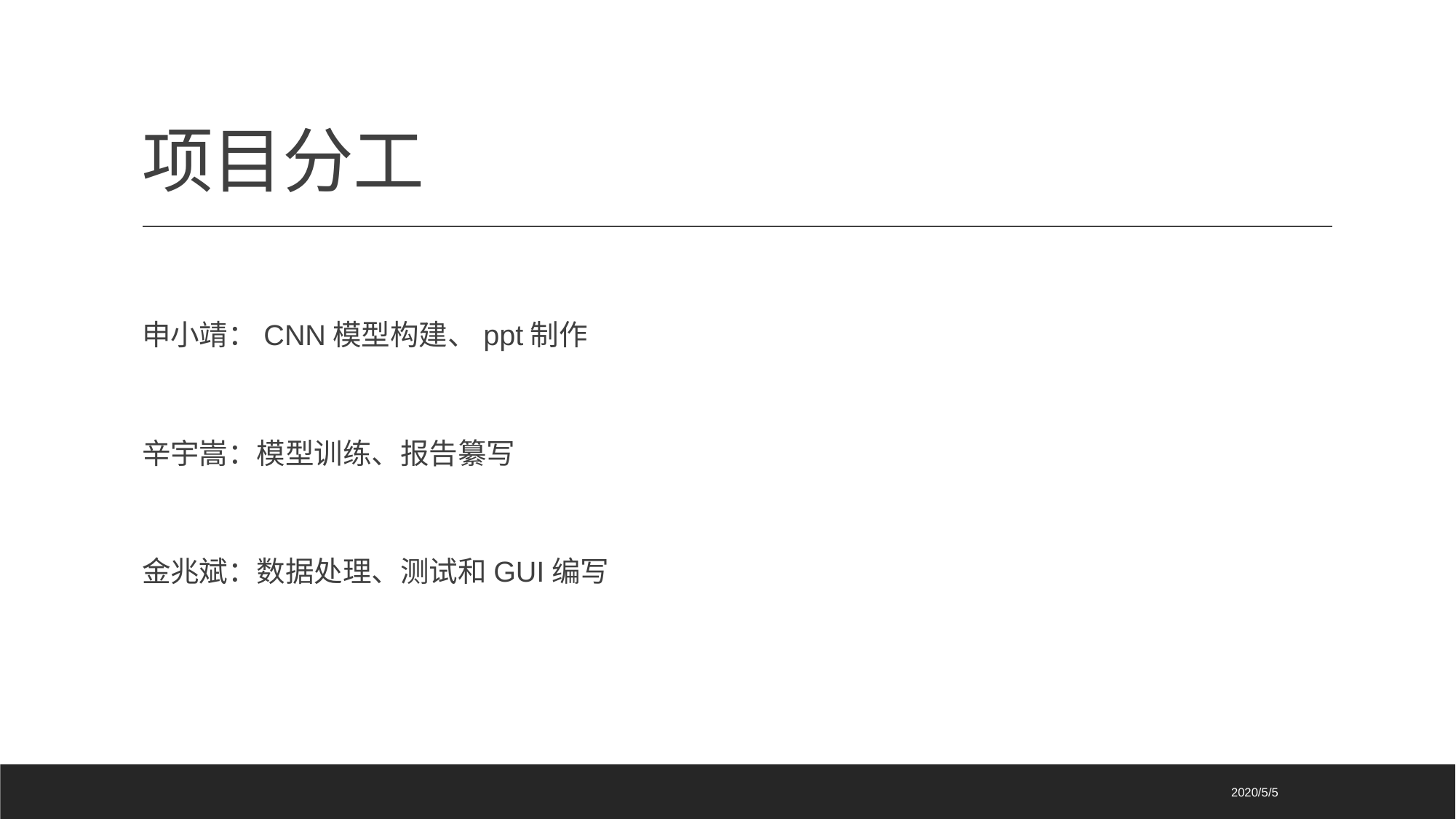

# 项目分工

申小靖：CNN模型构建、ppt制作

辛宇嵩：模型训练、报告纂写

金兆斌：数据处理、测试和GUI编写
2020/5/5